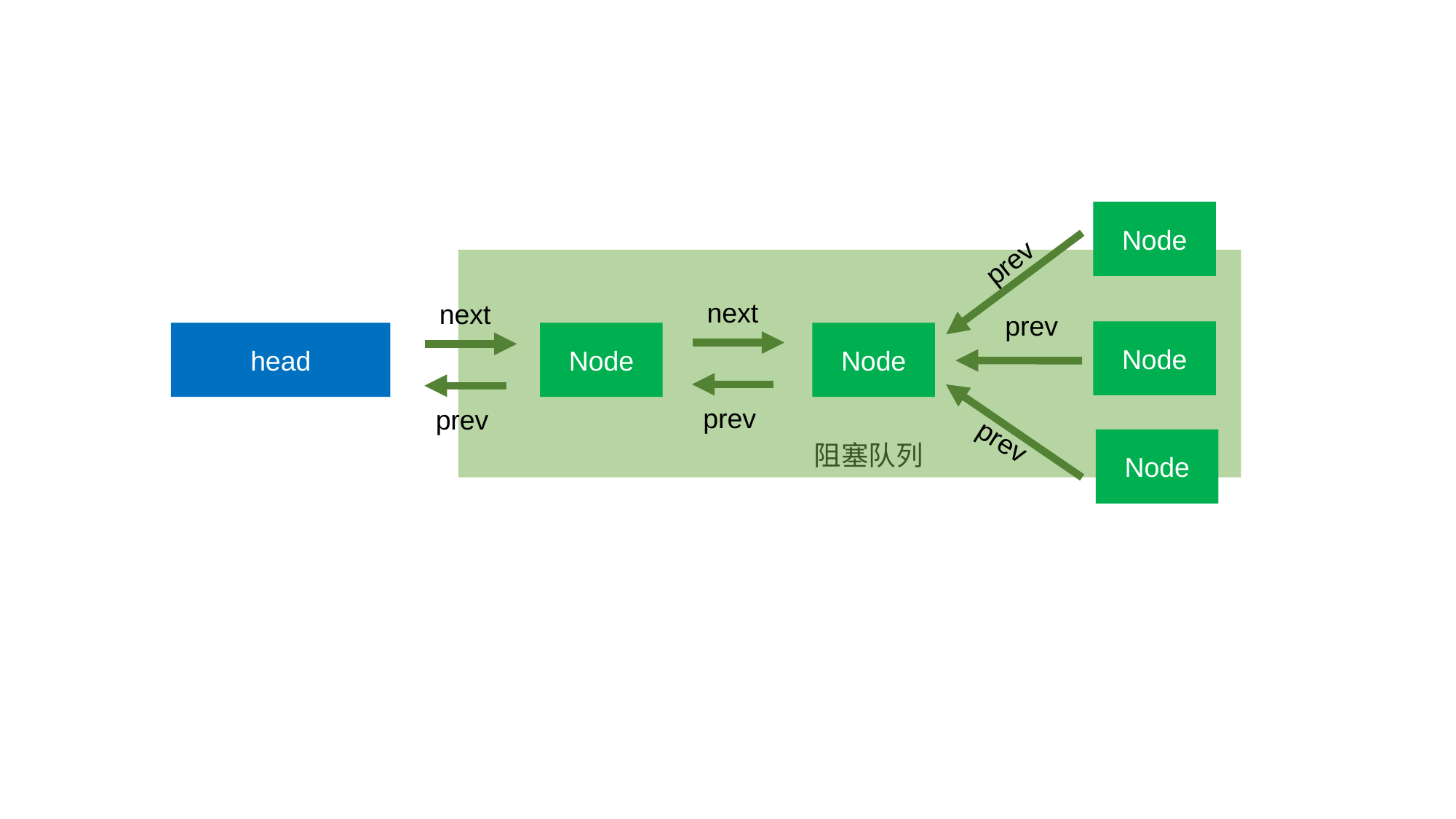

Node
prev

next
next
prev
Node
head
Node
Node
prev
prev
prev
Node
阻塞队列